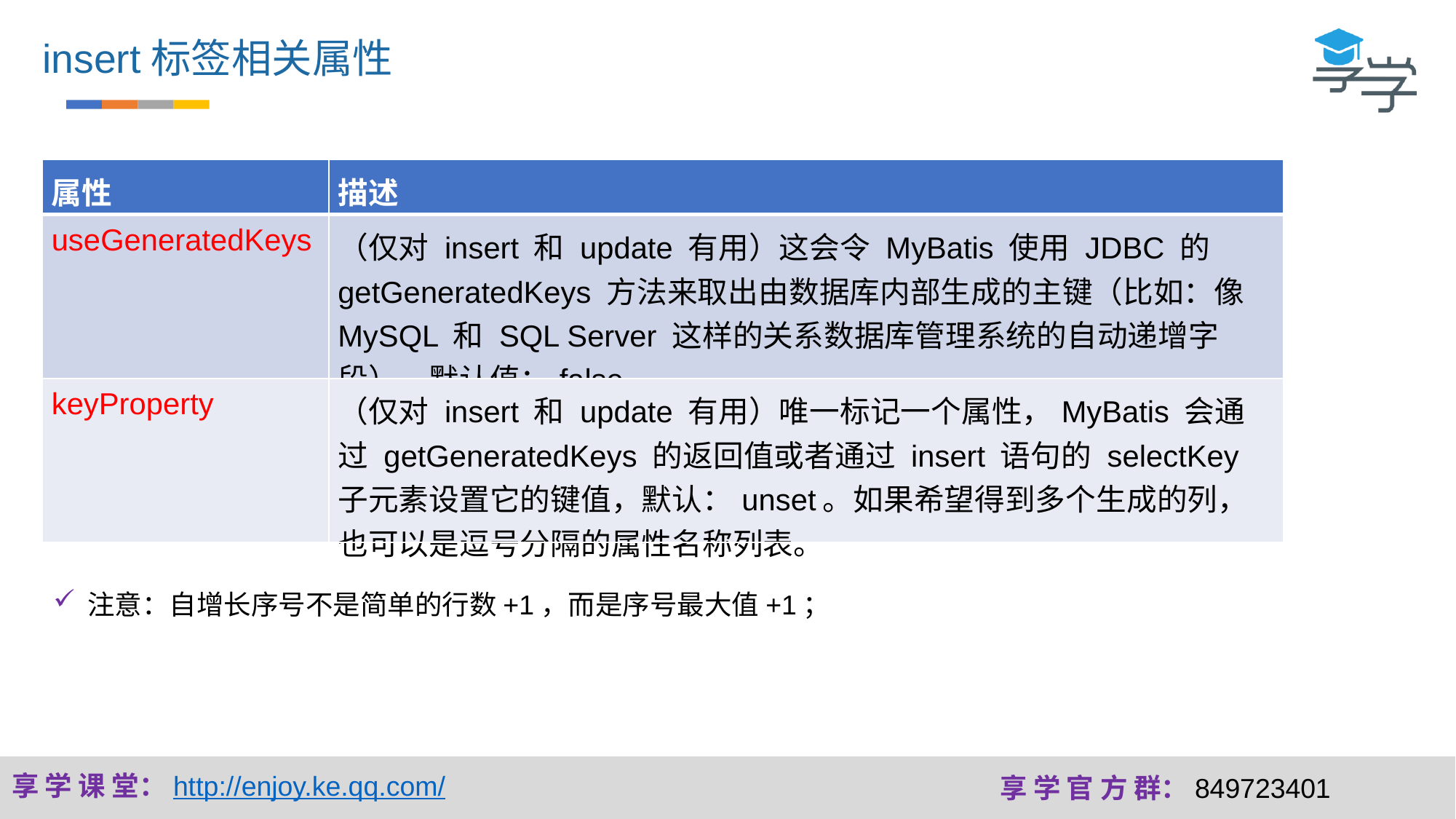

insert标签相关属性

| 属性 | 描述 |
| --- | --- |
| useGeneratedKeys | （仅对 insert 和 update 有用）这会令 MyBatis 使用 JDBC 的 getGeneratedKeys 方法来取出由数据库内部生成的主键（比如：像 MySQL 和 SQL Server 这样的关系数据库管理系统的自动递增字段），默认值：false。 |
| keyProperty | （仅对 insert 和 update 有用）唯一标记一个属性，MyBatis 会通过 getGeneratedKeys 的返回值或者通过 insert 语句的 selectKey 子元素设置它的键值，默认：unset。如果希望得到多个生成的列，也可以是逗号分隔的属性名称列表。 |
注意：自增长序号不是简单的行数+1，而是序号最大值+1；